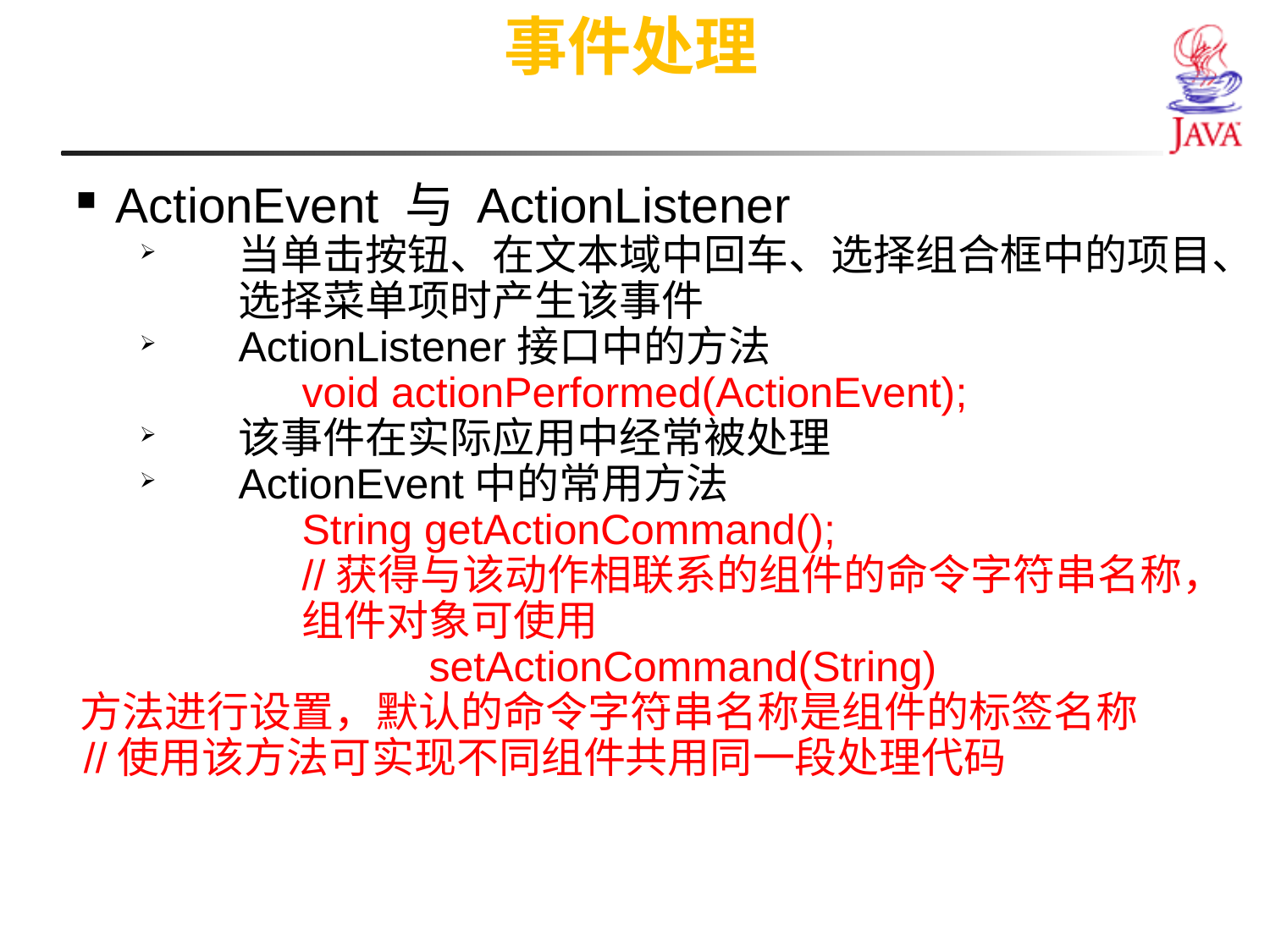

事件处理
ActionEvent 与 ActionListener
当单击按钮、在文本域中回车、选择组合框中的项目、选择菜单项时产生该事件
ActionListener接口中的方法
	void actionPerformed(ActionEvent);
该事件在实际应用中经常被处理
ActionEvent中的常用方法
	String getActionCommand();
//获得与该动作相联系的组件的命令字符串名称，组件对象可使用
	setActionCommand(String)
      方法进行设置，默认的命令字符串名称是组件的标签名称
      //使用该方法可实现不同组件共用同一段处理代码